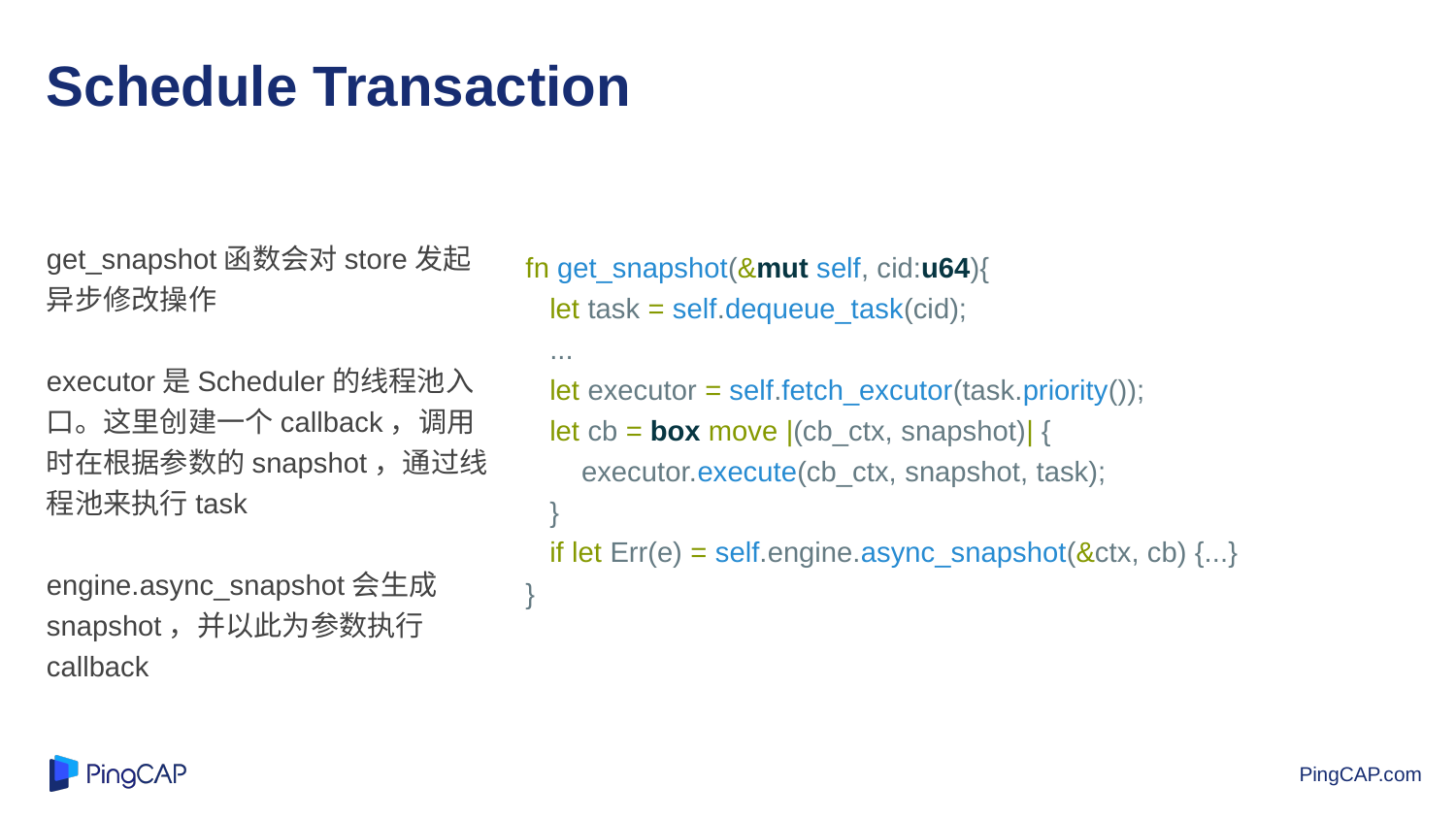

Schedule Transaction
get_snapshot函数会对store发起异步修改操作

executor是Scheduler的线程池入口。这里创建一个callback，调用时在根据参数的snapshot，通过线程池来执行task

engine.async_snapshot会生成snapshot，并以此为参数执行callback
fn get_snapshot(&mut self, cid:u64){
   let task = self.dequeue_task(cid);
   ...
   let executor = self.fetch_excutor(task.priority());
   let cb = box move |(cb_ctx, snapshot)| {
       executor.execute(cb_ctx, snapshot, task);
   }
   if let Err(e) = self.engine.async_snapshot(&ctx, cb) {...}
}